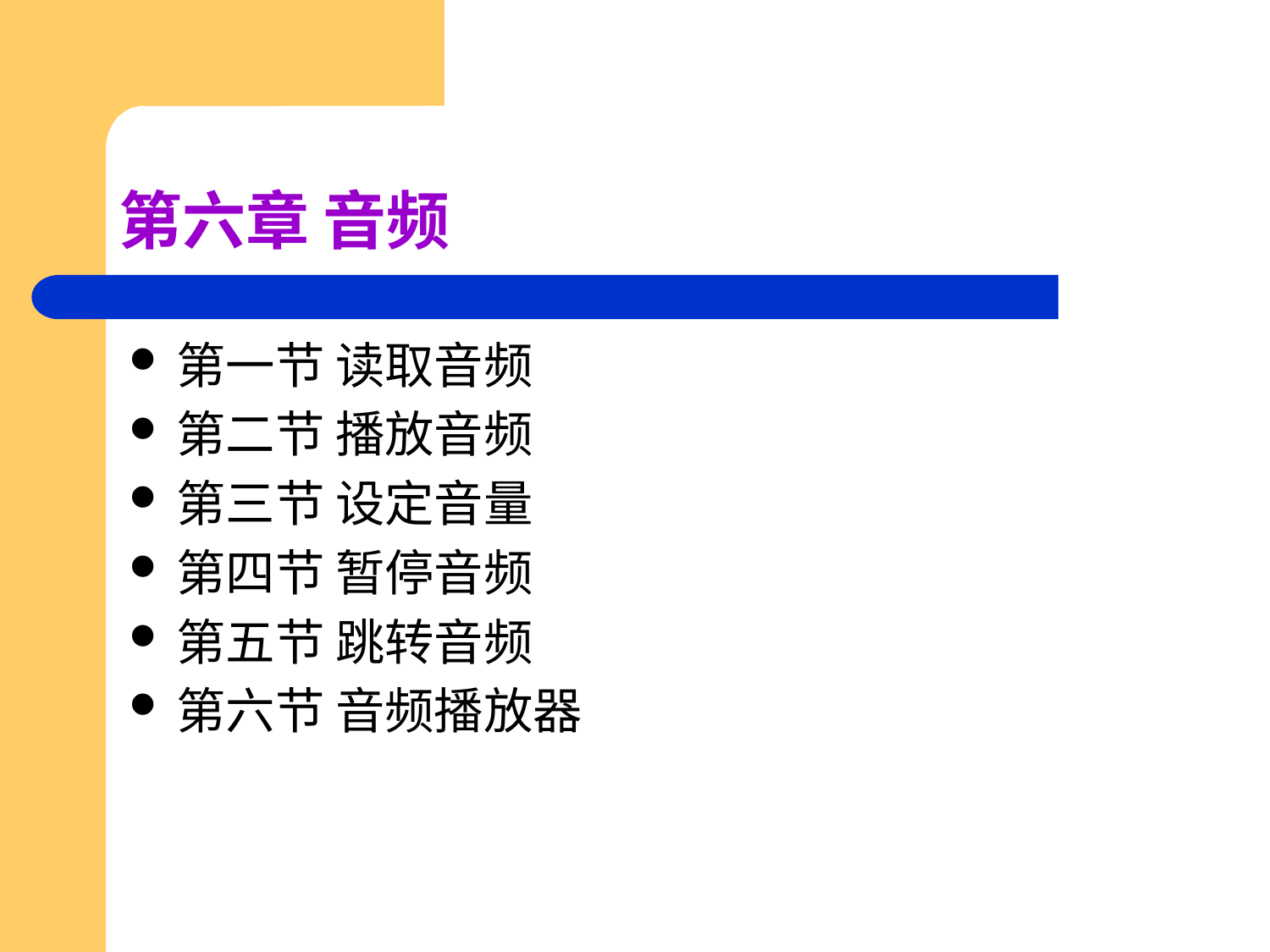

# 第六章 音频
第一节 读取音频
第二节 播放音频
第三节 设定音量
第四节 暂停音频
第五节 跳转音频
第六节 音频播放器